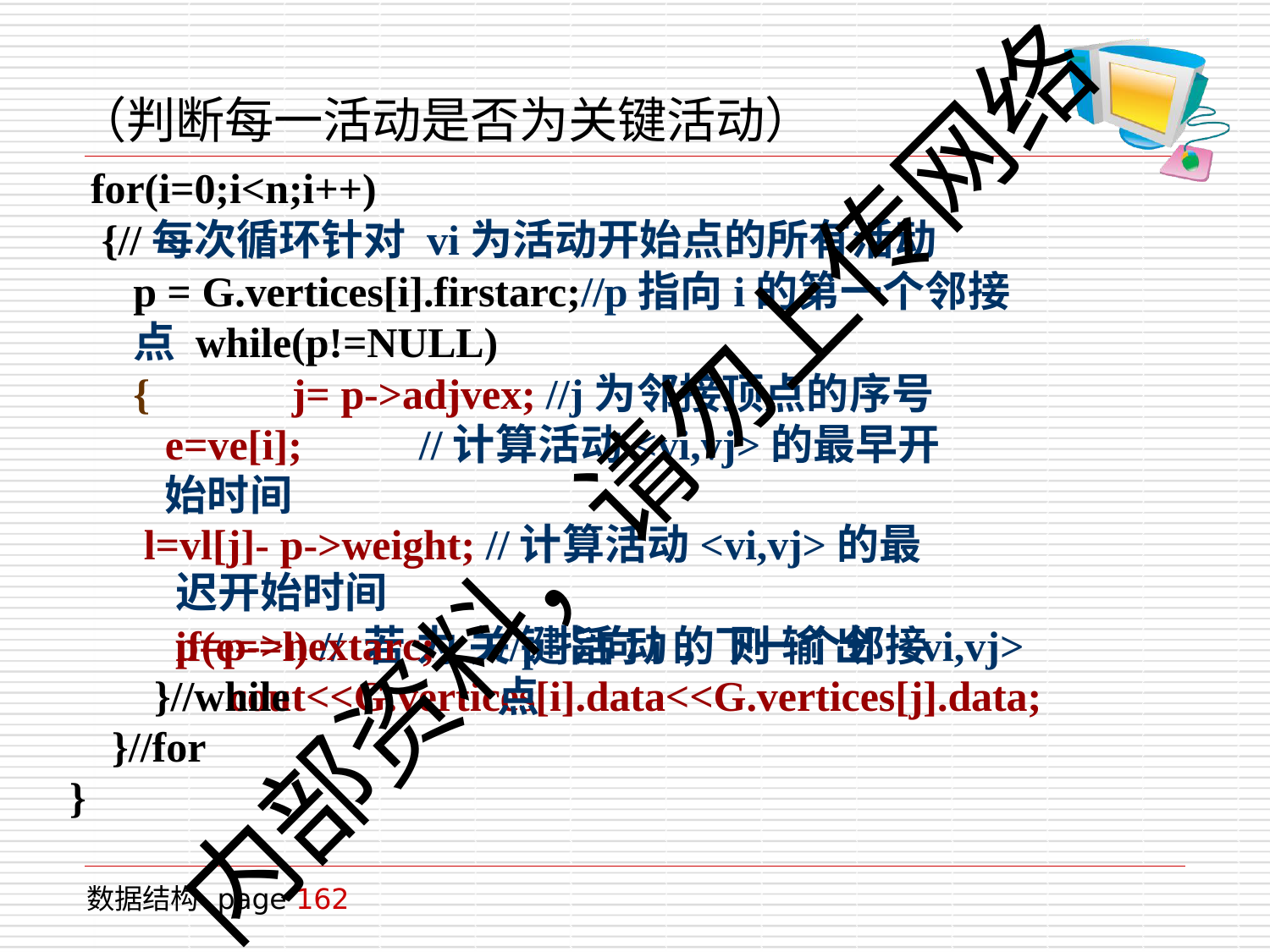

# （判断每一活动是否为关键活动）

for(i=0;i<n;i++)
{//每次循环针对vi为活动开始点的所有活动
p = G.vertices[i].firstarc;//p指向i的第一个邻接点 while(p!=NULL)
{		j= p->adjvex;	//j为邻接顶点的序号 e=ve[i];	//计算活动<vi,vj>的最早开始时间
l=vl[j]- p->weight; //计算活动<vi,vj>的最迟开始时间
if(e==l) // 若 为 关 键 活 动 ， 则 输 出 <vi,vj>  cout<<G.vertices[i].data<<G.vertices[j].data;
内部资料，请勿上传网络
p=p->nextarc;
}//while
}//for
//p指向i的下一个邻接点
}

数据结构 page 162